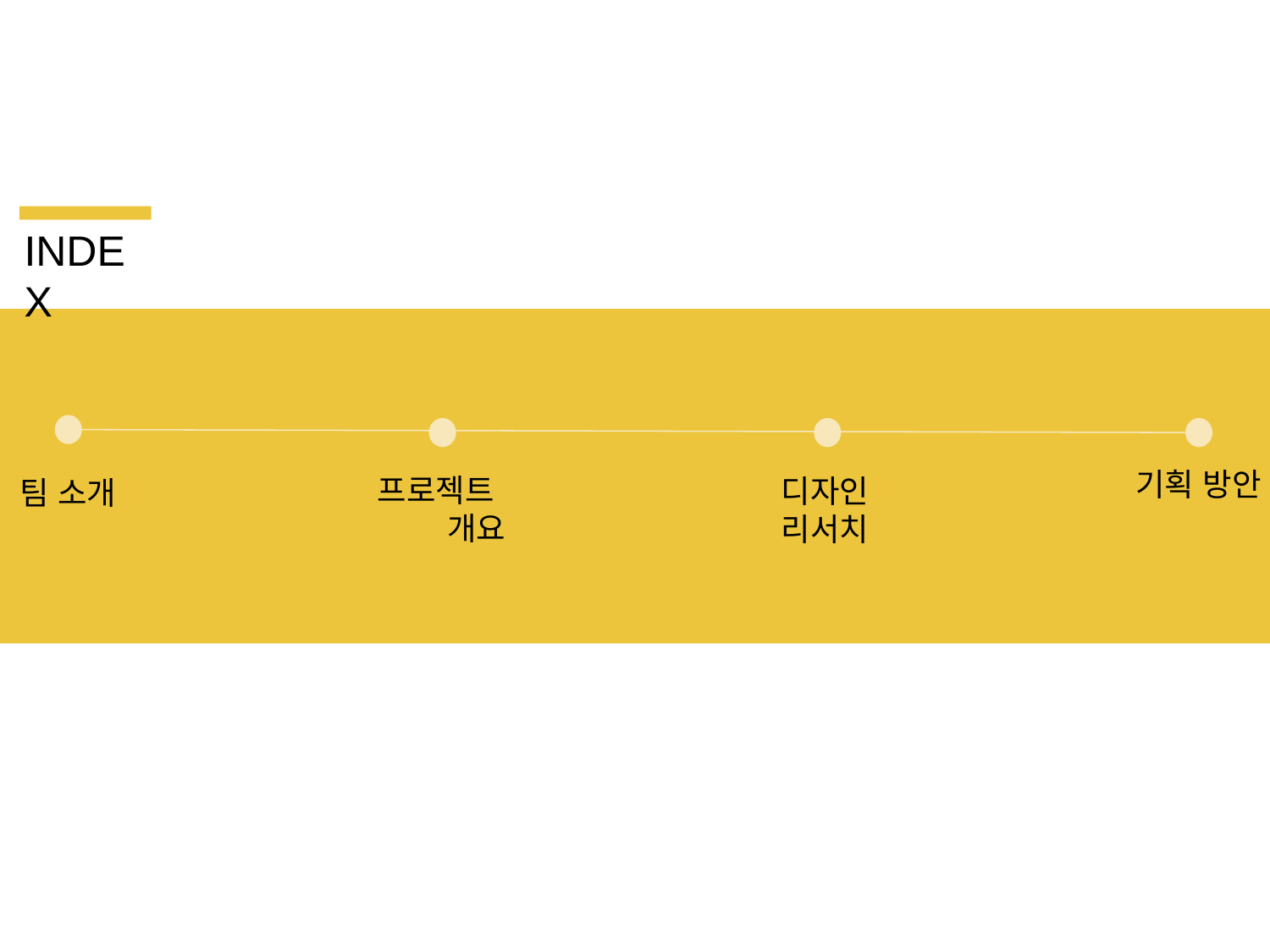

INDEX

기획 방안
프로젝트
       개요
디자인
리서치
팀 소개